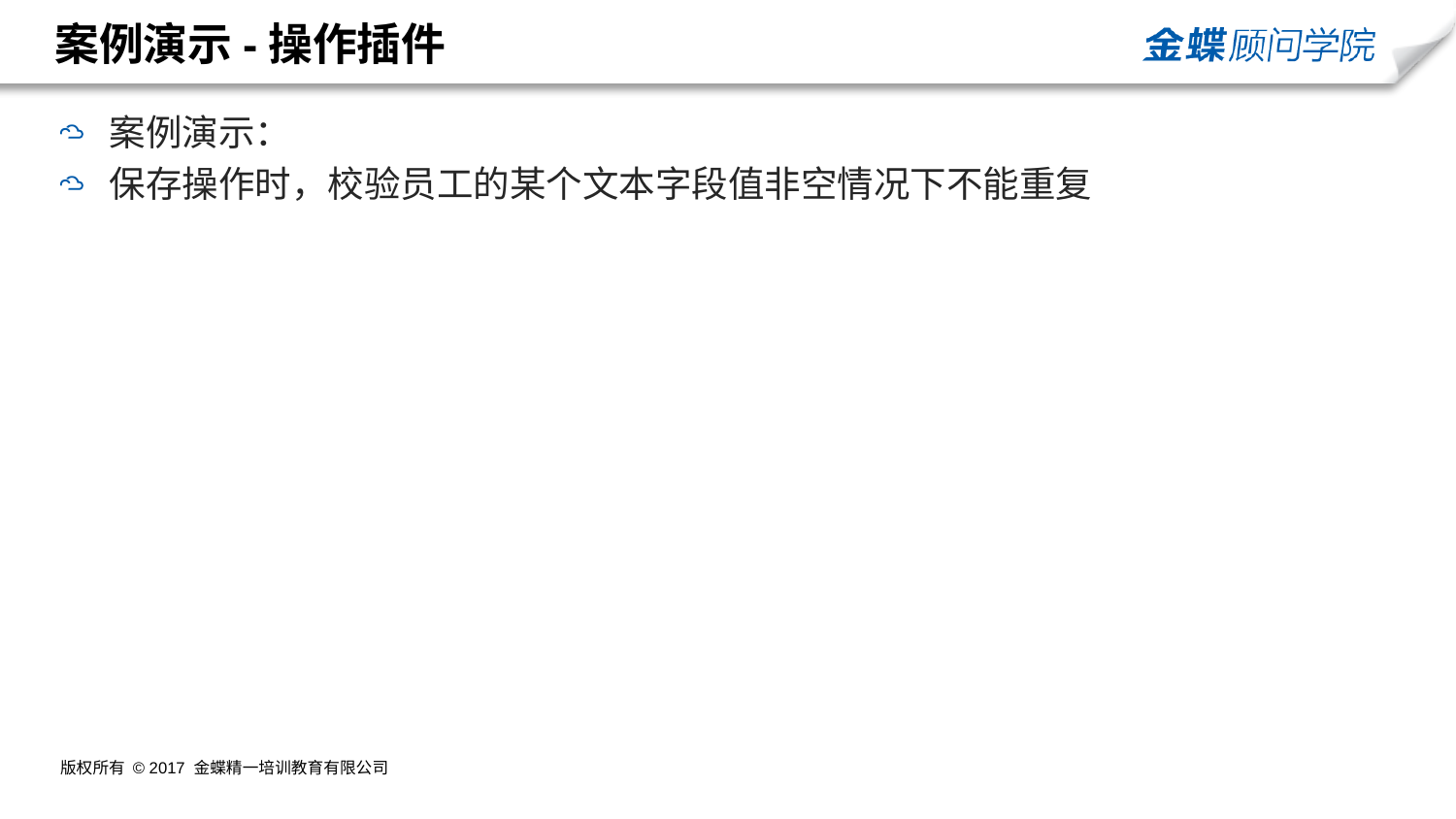

# 案例演示-操作插件
案例演示：
保存操作时，校验员工的某个文本字段值非空情况下不能重复